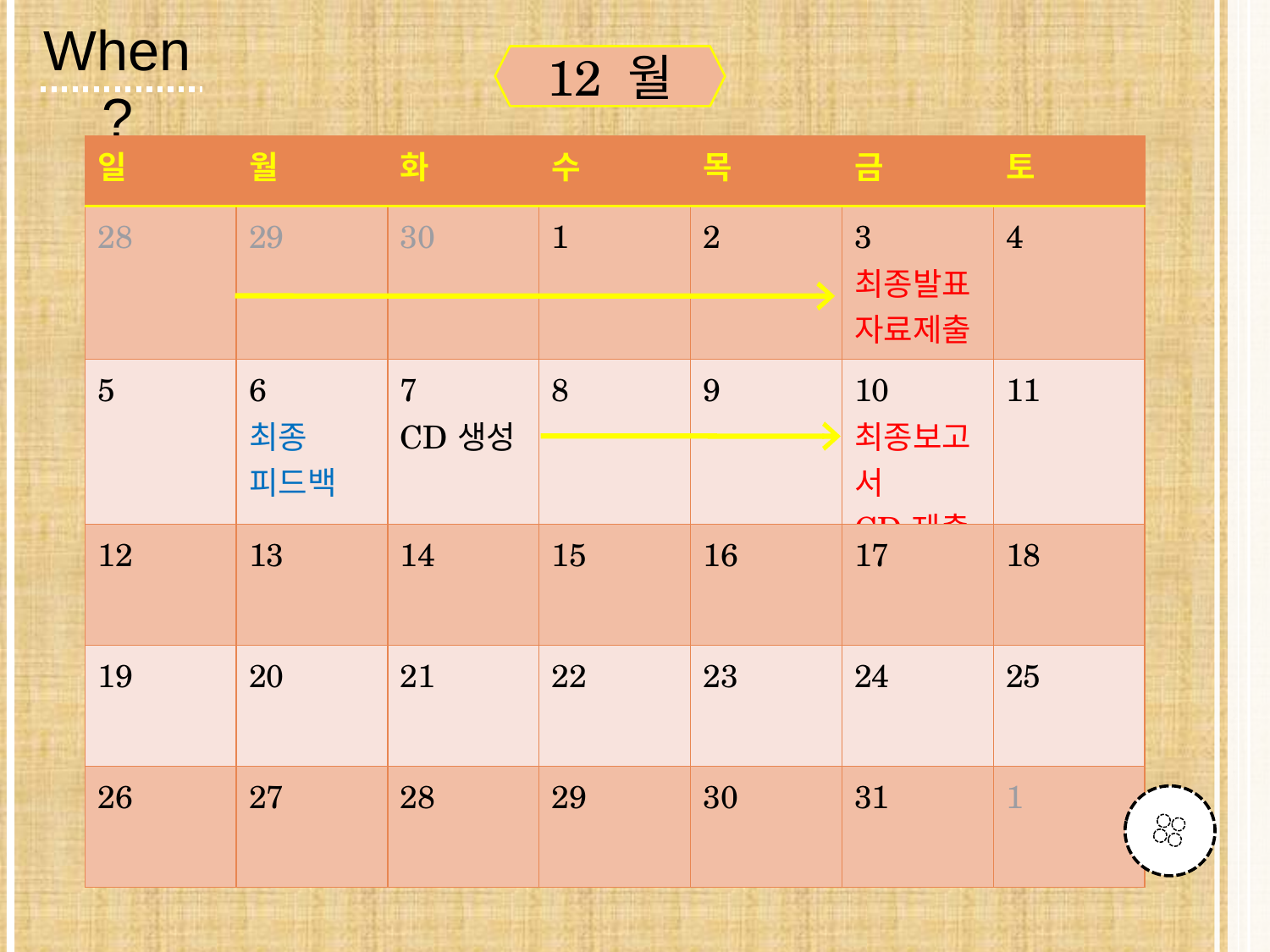

When?
12 월
| 일 | 월 | 화 | 수 | 목 | 금 | 토 |
| --- | --- | --- | --- | --- | --- | --- |
| 28 | 29 | 30 | 1 | 2 | 3 최종발표 자료제출 | 4 |
| 5 | 6 최종 피드백 | 7 CD생성 | 8 | 9 | 10 최종보고서 CD제출 | 11 |
| 12 | 13 | 14 | 15 | 16 | 17 | 18 |
| 19 | 20 | 21 | 22 | 23 | 24 | 25 |
| 26 | 27 | 28 | 29 | 30 | 31 | 1 |